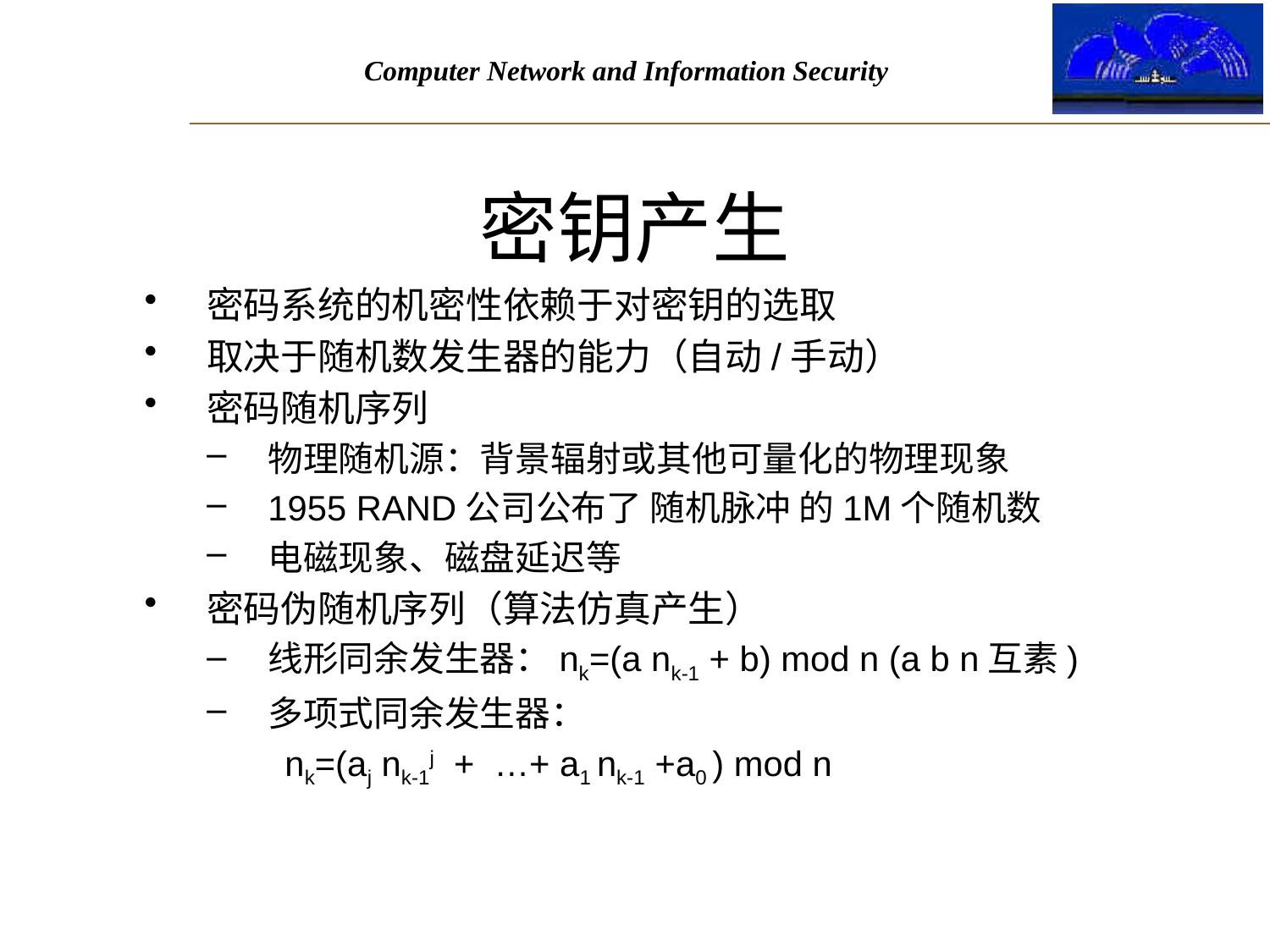

# 密钥产生
密码系统的机密性依赖于对密钥的选取
取决于随机数发生器的能力（自动/手动）
密码随机序列
物理随机源：背景辐射或其他可量化的物理现象
1955 RAND公司公布了 随机脉冲 的1M个随机数
电磁现象、磁盘延迟等
密码伪随机序列（算法仿真产生）
线形同余发生器：nk=(a nk-1 + b) mod n (a b n互素)
多项式同余发生器：
        nk=(aj nk-1j  +  …+ a1 nk-1 +a0 ) mod n